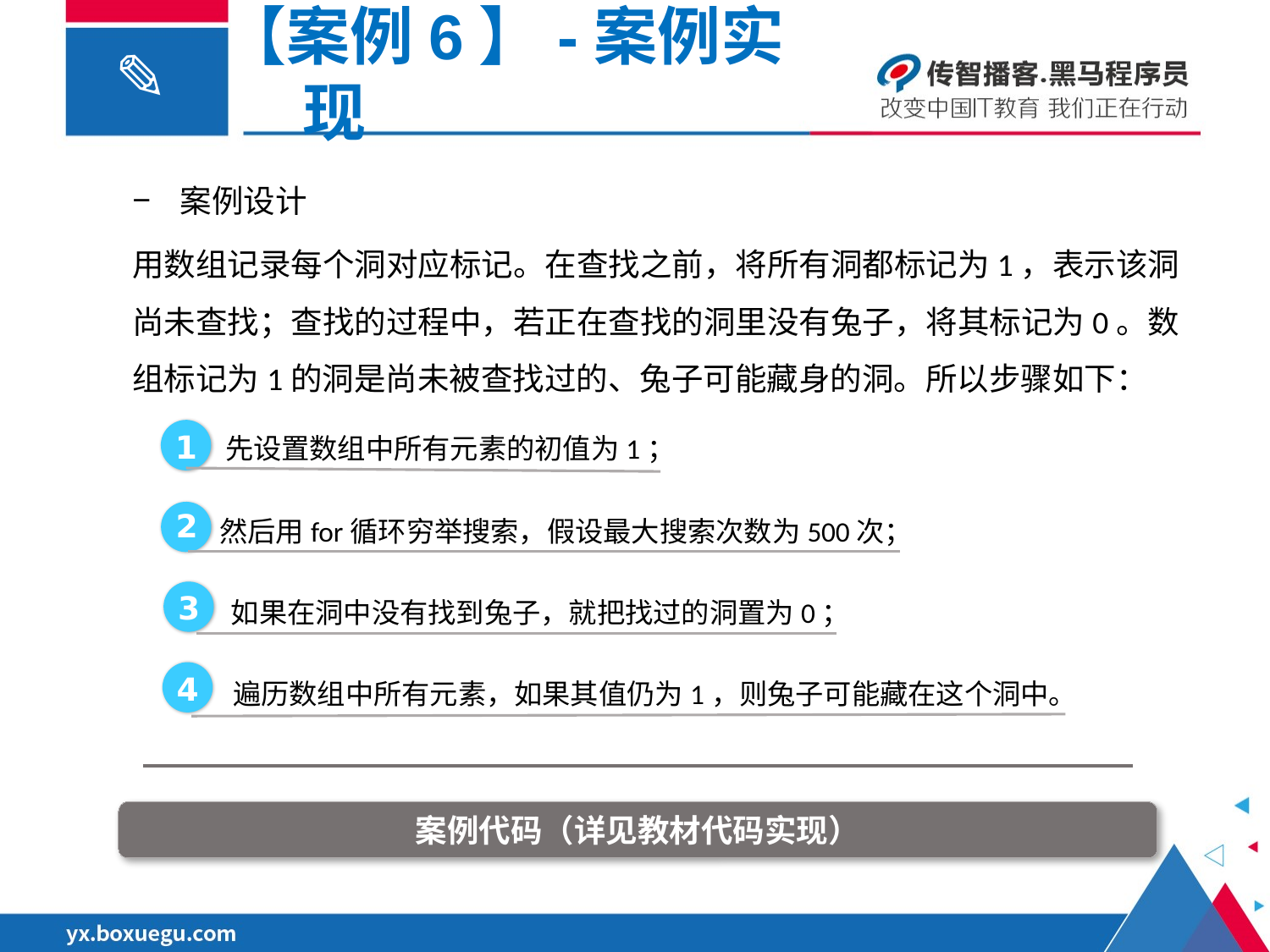

【案例6】-案例实现
案例设计
用数组记录每个洞对应标记。在查找之前，将所有洞都标记为1，表示该洞尚未查找；查找的过程中，若正在查找的洞里没有兔子，将其标记为0。数组标记为1的洞是尚未被查找过的、兔子可能藏身的洞。所以步骤如下：
先设置数组中所有元素的初值为1；

1
然后用for循环穷举搜索，假设最大搜索次数为500次；
2

如果在洞中没有找到兔子，就把找过的洞置为0；

3
遍历数组中所有元素，如果其值仍为1，则兔子可能藏在这个洞中。

4
案例代码（详见教材代码实现）